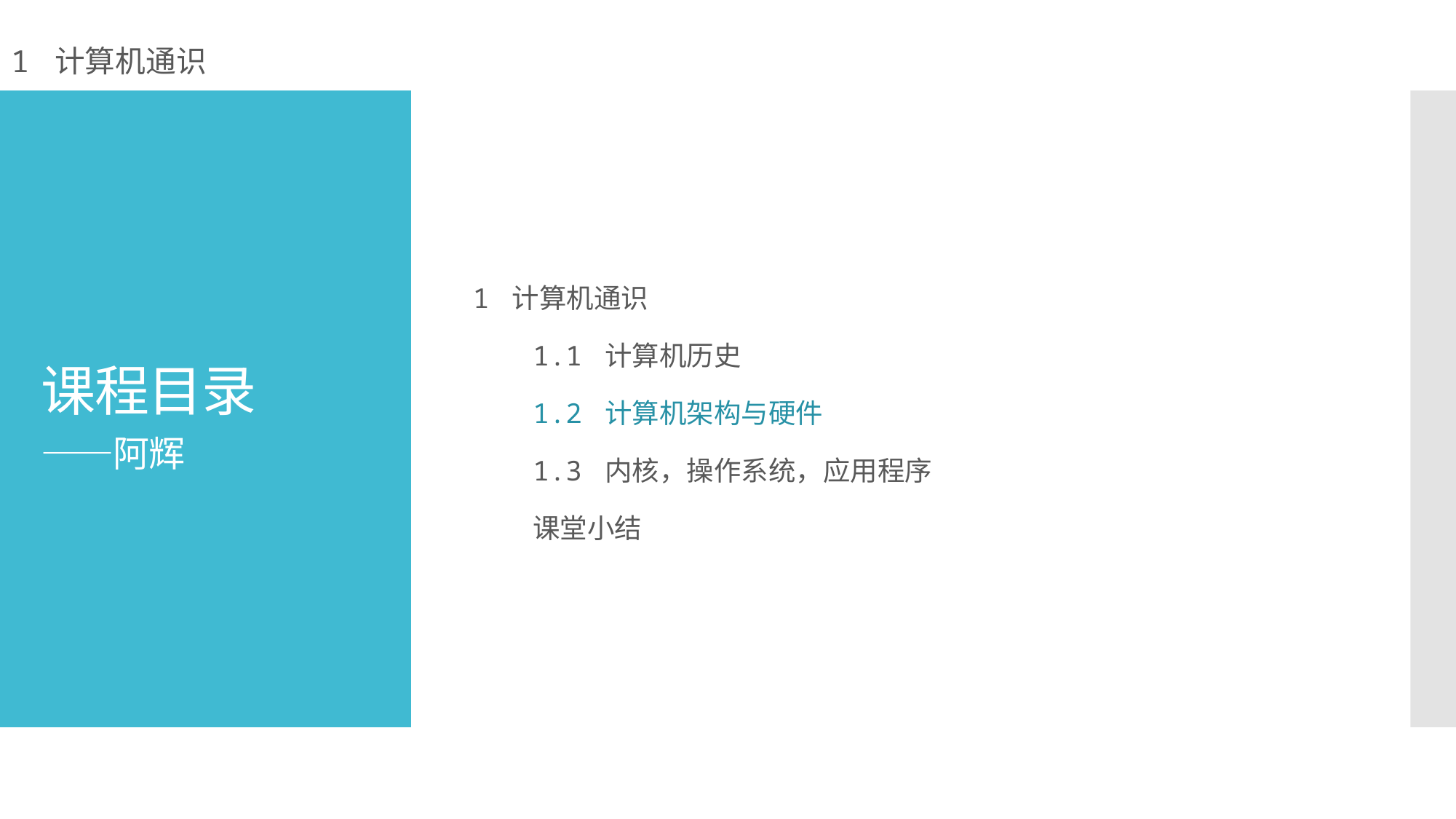

1 计算机通识
1 计算机通识
1.1 计算机历史
1.2 计算机架构与硬件
1.3 内核，操作系统，应用程序
课堂小结
# 课程目录 ——阿辉